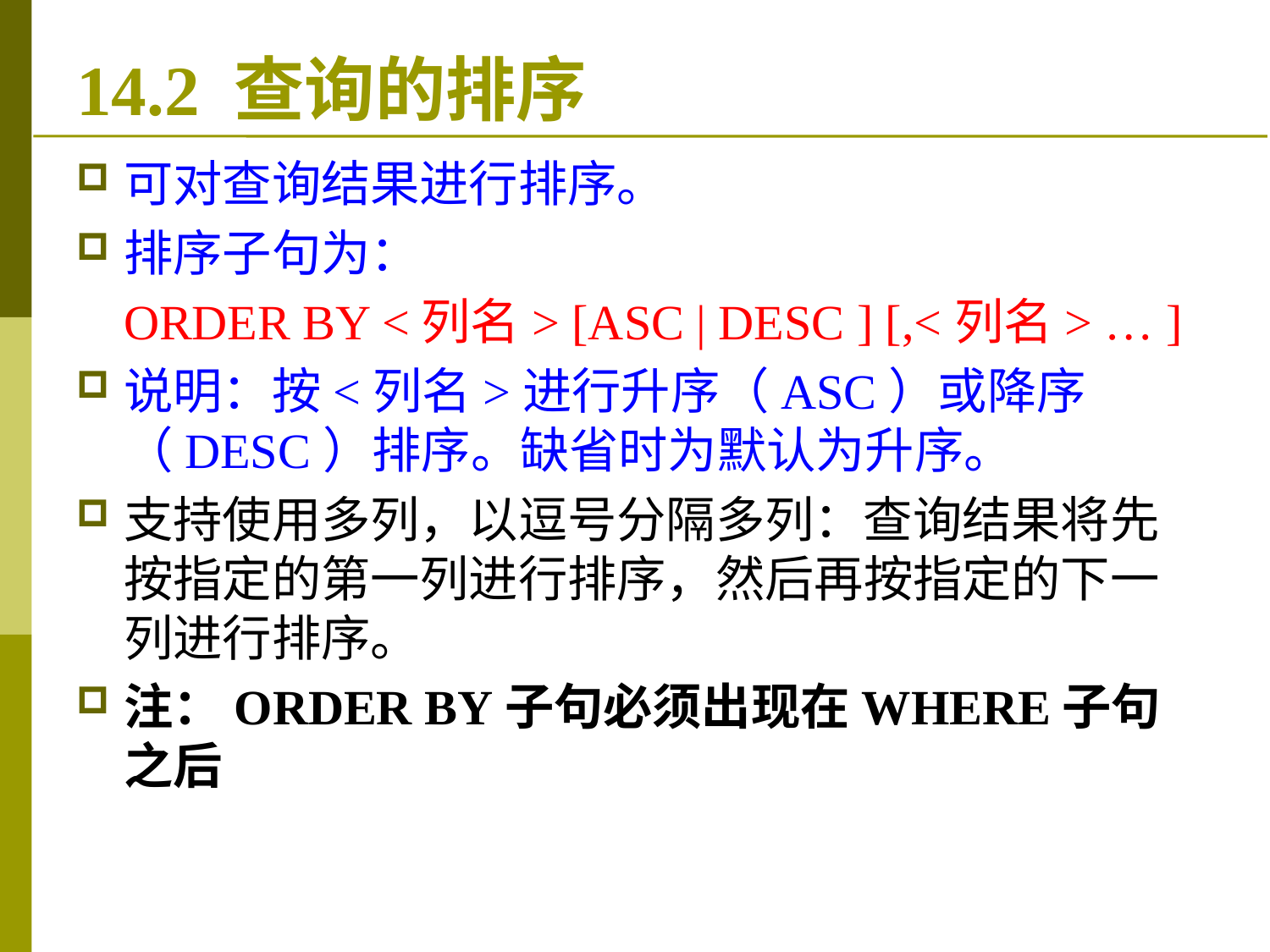

# 14.2 查询的排序
可对查询结果进行排序。
排序子句为：
	ORDER BY <列名> [ASC | DESC ] [,<列名> … ]
说明：按<列名>进行升序（ASC）或降序（DESC）排序。缺省时为默认为升序。
支持使用多列，以逗号分隔多列：查询结果将先按指定的第一列进行排序，然后再按指定的下一列进行排序。
注：ORDER BY子句必须出现在WHERE子句之后